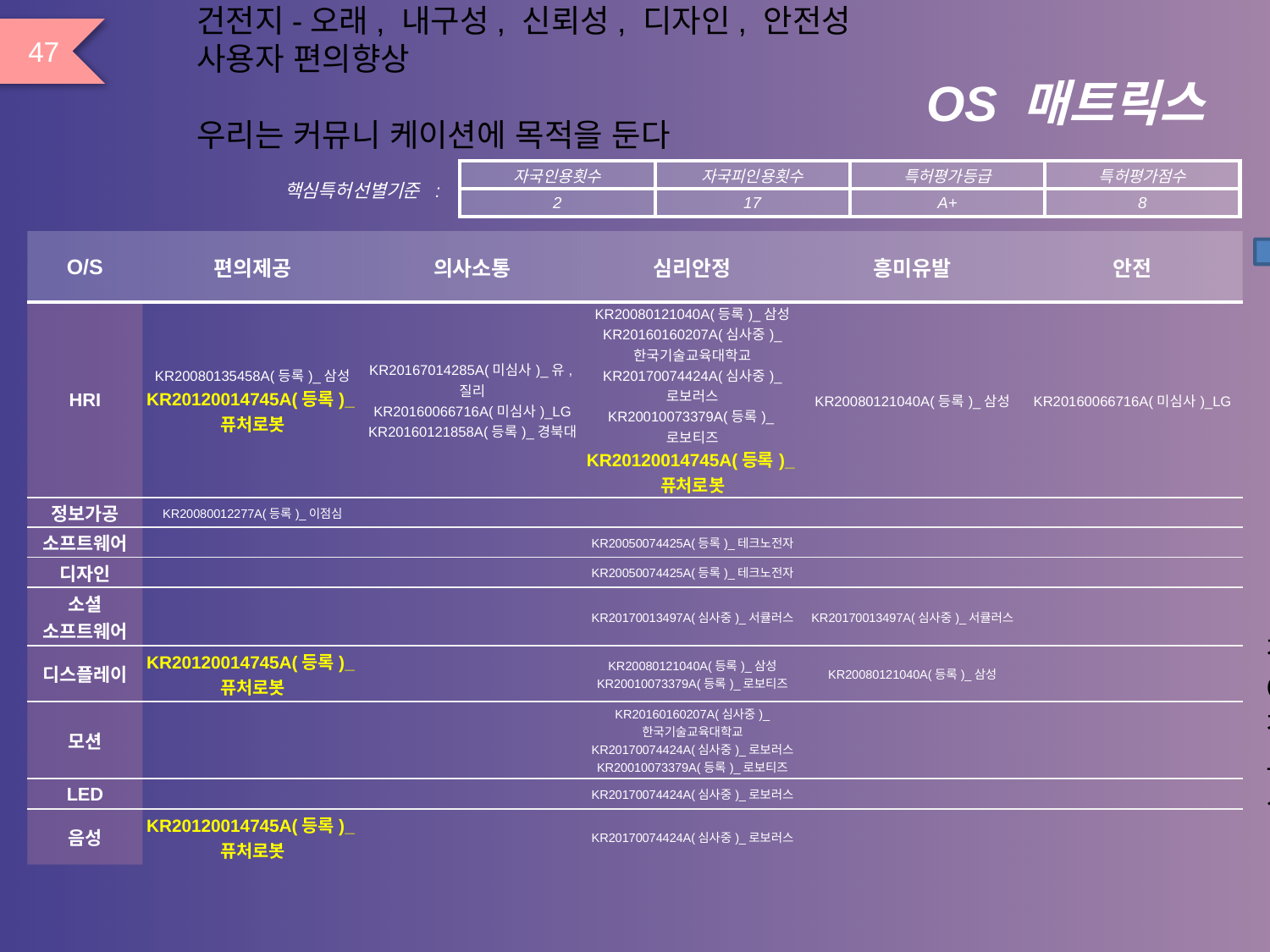

기업
건전지-오래, 내구성, 신뢰성, 디자인, 안전성
사용자 편의향상

우리는 커뮤니 케이션에 목적을 둔다
#
47
OS 매트릭스
| 핵심특허선별기준 : | 자국인용횟수 | 자국피인용횟수 | 특허평가등급 | 특허평가점수 |
| --- | --- | --- | --- | --- |
|  | 2 | 17 | A+ | 8 |
연구개발의 목적이 됨
| O/S | 편의제공 | 의사소통 | 심리안정 | 흥미유발 | 안전 |
| --- | --- | --- | --- | --- | --- |
| HRI | KR20080135458A(등록)\_삼성 KR20120014745A(등록)\_퓨처로봇 | KR20167014285A(미심사)\_유,질리 KR20160066716A(미심사)\_LG KR20160121858A(등록)\_경북대 | KR20080121040A(등록)\_삼성 KR20160160207A(심사중)\_ 한국기술교육대학교 KR20170074424A(심사중)\_ 로보러스 KR20010073379A(등록)\_로보티즈 KR20120014745A(등록)\_퓨처로봇 | KR20080121040A(등록)\_삼성 | KR20160066716A(미심사)\_LG |
| 정보가공 | KR20080012277A(등록)\_이점심 |  |  |  |  |
| 소프트웨어 |  |  | KR20050074425A(등록)\_테크노전자 |  |  |
| 디자인 |  |  | KR20050074425A(등록)\_테크노전자 |  |  |
| 소셜 소프트웨어 |  |  | KR20170013497A(심사중)\_서큘러스 | KR20170013497A(심사중)\_서큘러스 |  |
| 디스플레이 | KR20120014745A(등록)\_퓨처로봇 |  | KR20080121040A(등록)\_삼성 KR20010073379A(등록)\_로보티즈 | KR20080121040A(등록)\_삼성 |  |
| 모션 |  |  | KR20160160207A(심사중)\_ 한국기술교육대학교 KR20170074424A(심사중)\_로보러스 KR20010073379A(등록)\_로보티즈 |  |  |
| LED |  |  | KR20170074424A(심사중)\_로보러스 |  |  |
| 음성 | KR20120014745A(등록)\_퓨처로봇 |  | KR20170074424A(심사중)\_로보러스 |  |  |
로봇이 가져야하는 기능이 이런것들이 있었다.
안전은 괜찮은데 다른 목적들은 너무 비슷하다. 특허의 관점으로 진행하자
인풋

아웃풋
전략분석
아이디어 분석한것을
접목해서 진행하자
우리는 모션으로 진행하는데
심리안정은 많으니깐 기능으로 해보자